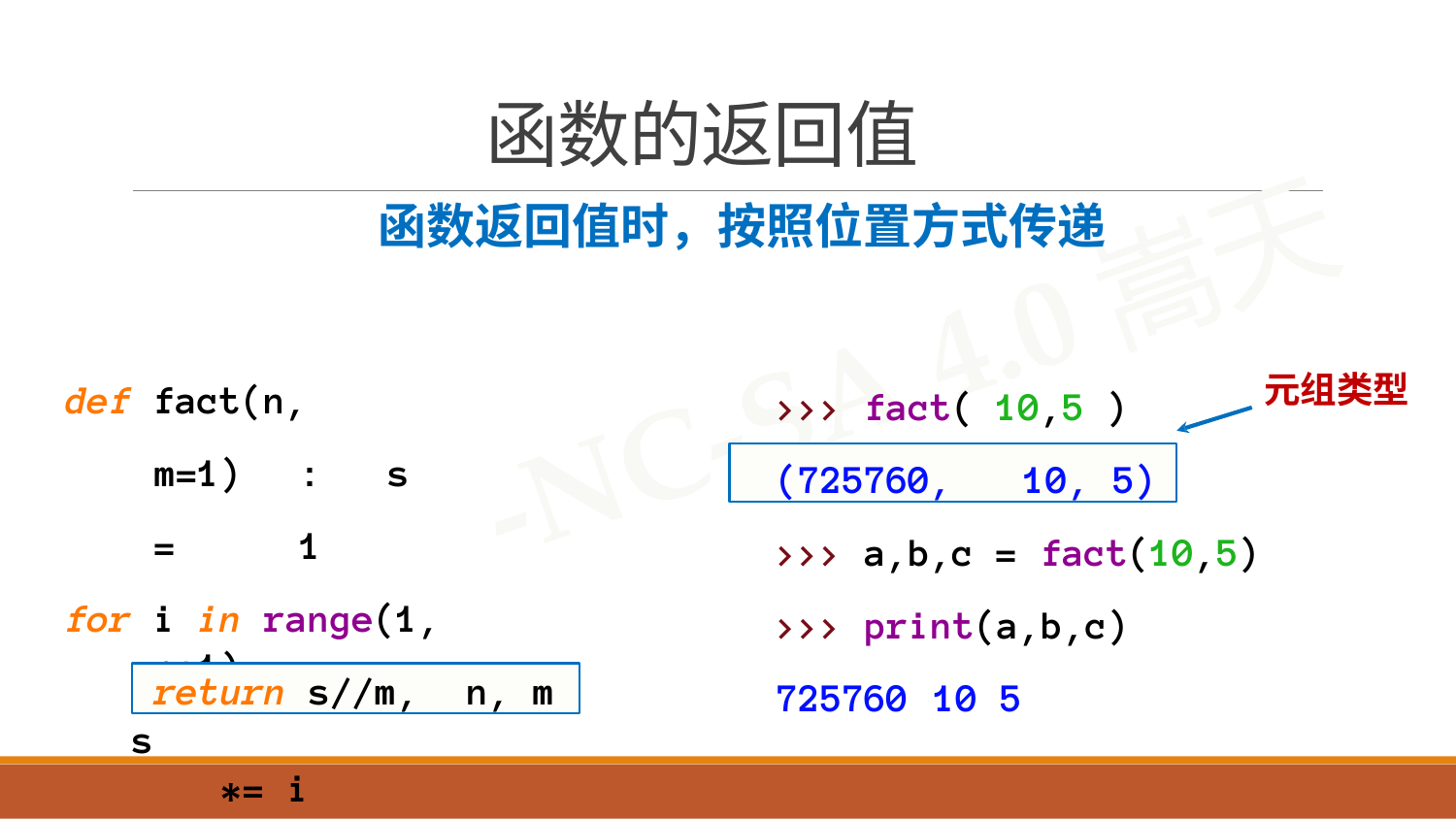

# 函数的返回值

函数返回值时，按照位置方式传递

def fact(n,	m=1)	:   s	=	1
for i in range(1, n+1):
s	*= i
元组类型
>>> fact( 10,5 )

(725760,	10,	5)
>>> a,b,c = fact(10,5)
>>> print(a,b,c)
725760	10 5

return s//m,	n, m